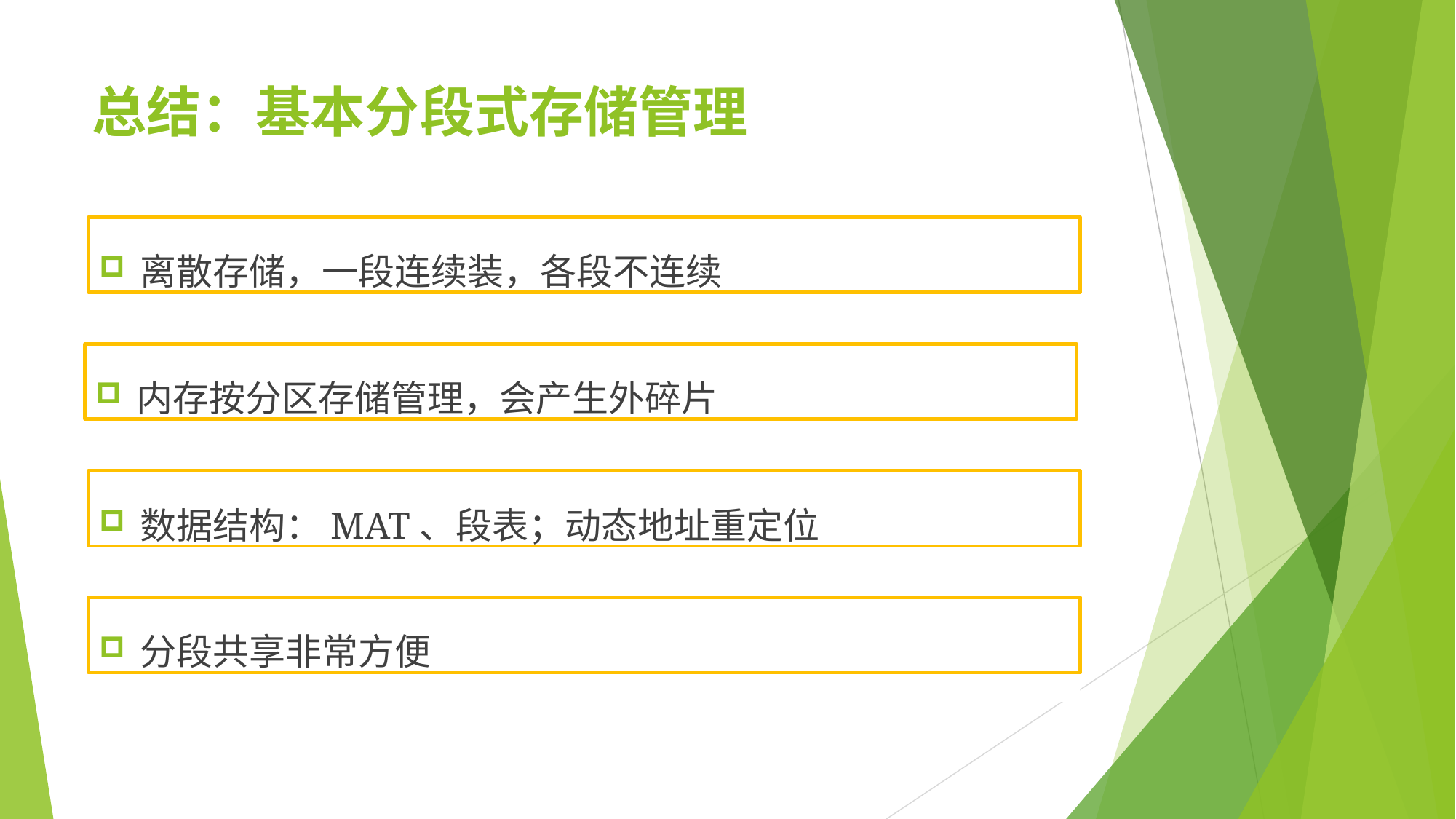

# 总结：基本分段式存储管理
离散存储，一段连续装，各段不连续

内存按分区存储管理，会产生外碎片

数据结构：MAT、段表；动态地址重定位

分段共享非常方便